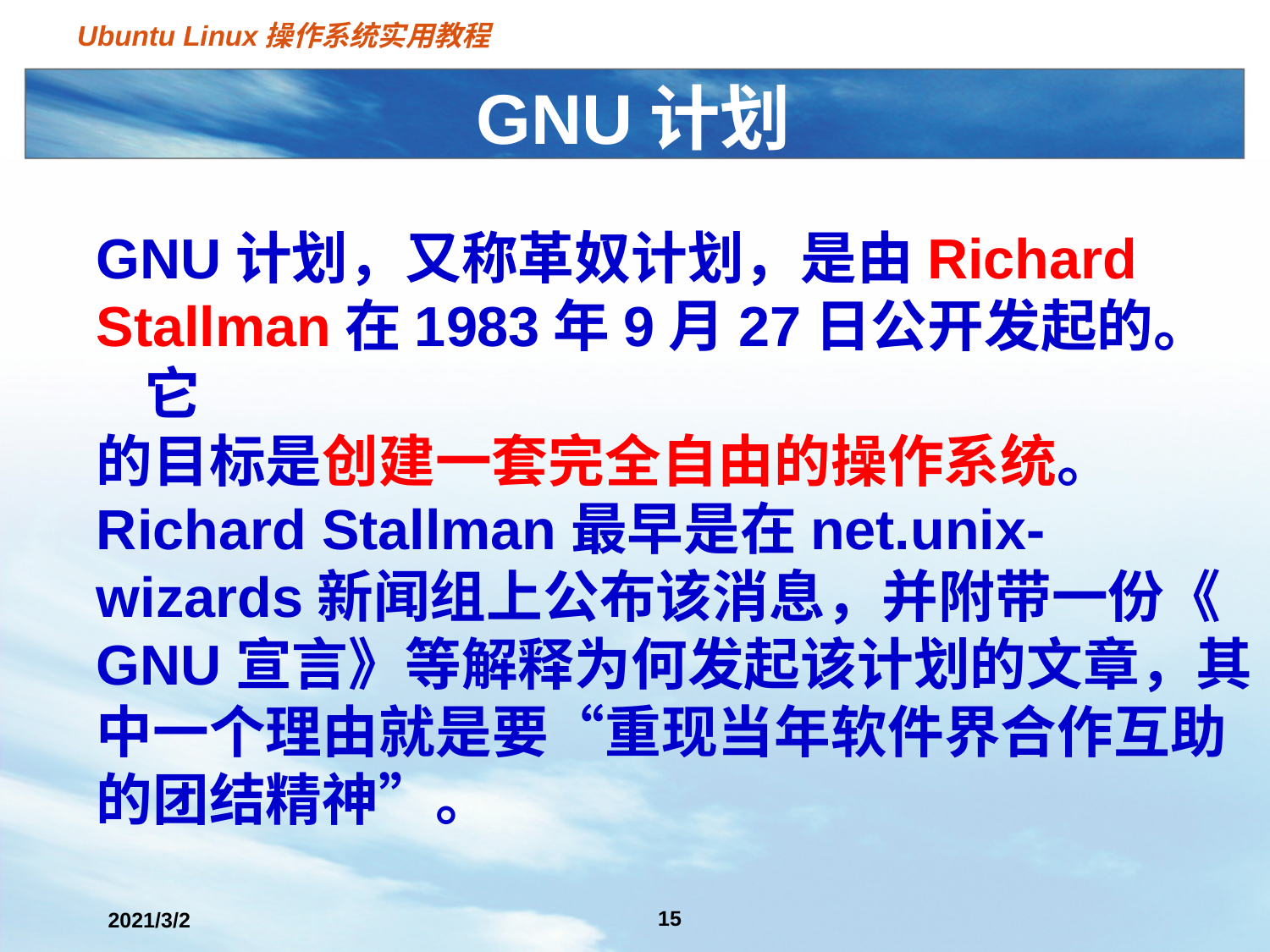

# GNU计划
GNU计划，又称革奴计划，是由Richard
Stallman在1983年9月27日公开发起的。它
的目标是创建一套完全自由的操作系统。
Richard Stallman最早是在net.unix-
wizards新闻组上公布该消息，并附带一份《
GNU宣言》等解释为何发起该计划的文章，其
中一个理由就是要“重现当年软件界合作互助
的团结精神”。
15
2021/3/2